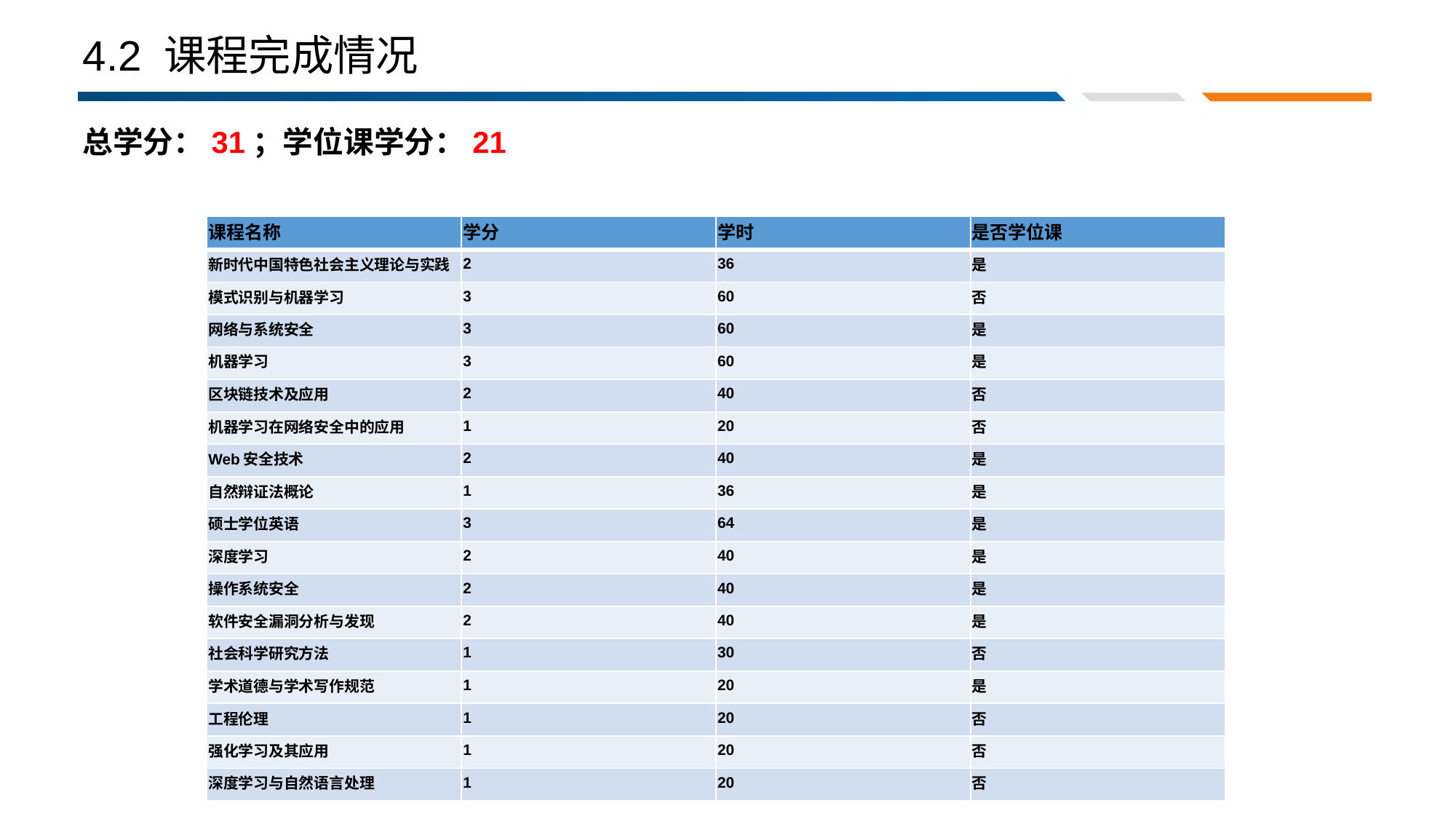

4.2 课程完成情况
总学分：31；学位课学分：21
| 课程名称 | 学分 | 学时 | 是否学位课 |
| --- | --- | --- | --- |
| 新时代中国特色社会主义理论与实践 | 2 | 36 | 是 |
| 模式识别与机器学习 | 3 | 60 | 否 |
| 网络与系统安全 | 3 | 60 | 是 |
| 机器学习 | 3 | 60 | 是 |
| 区块链技术及应用 | 2 | 40 | 否 |
| 机器学习在网络安全中的应用 | 1 | 20 | 否 |
| Web安全技术 | 2 | 40 | 是 |
| 自然辩证法概论 | 1 | 36 | 是 |
| 硕士学位英语 | 3 | 64 | 是 |
| 深度学习 | 2 | 40 | 是 |
| 操作系统安全 | 2 | 40 | 是 |
| 软件安全漏洞分析与发现 | 2 | 40 | 是 |
| 社会科学研究方法 | 1 | 30 | 否 |
| 学术道德与学术写作规范 | 1 | 20 | 是 |
| 工程伦理 | 1 | 20 | 否 |
| 强化学习及其应用 | 1 | 20 | 否 |
| 深度学习与自然语言处理 | 1 | 20 | 否 |